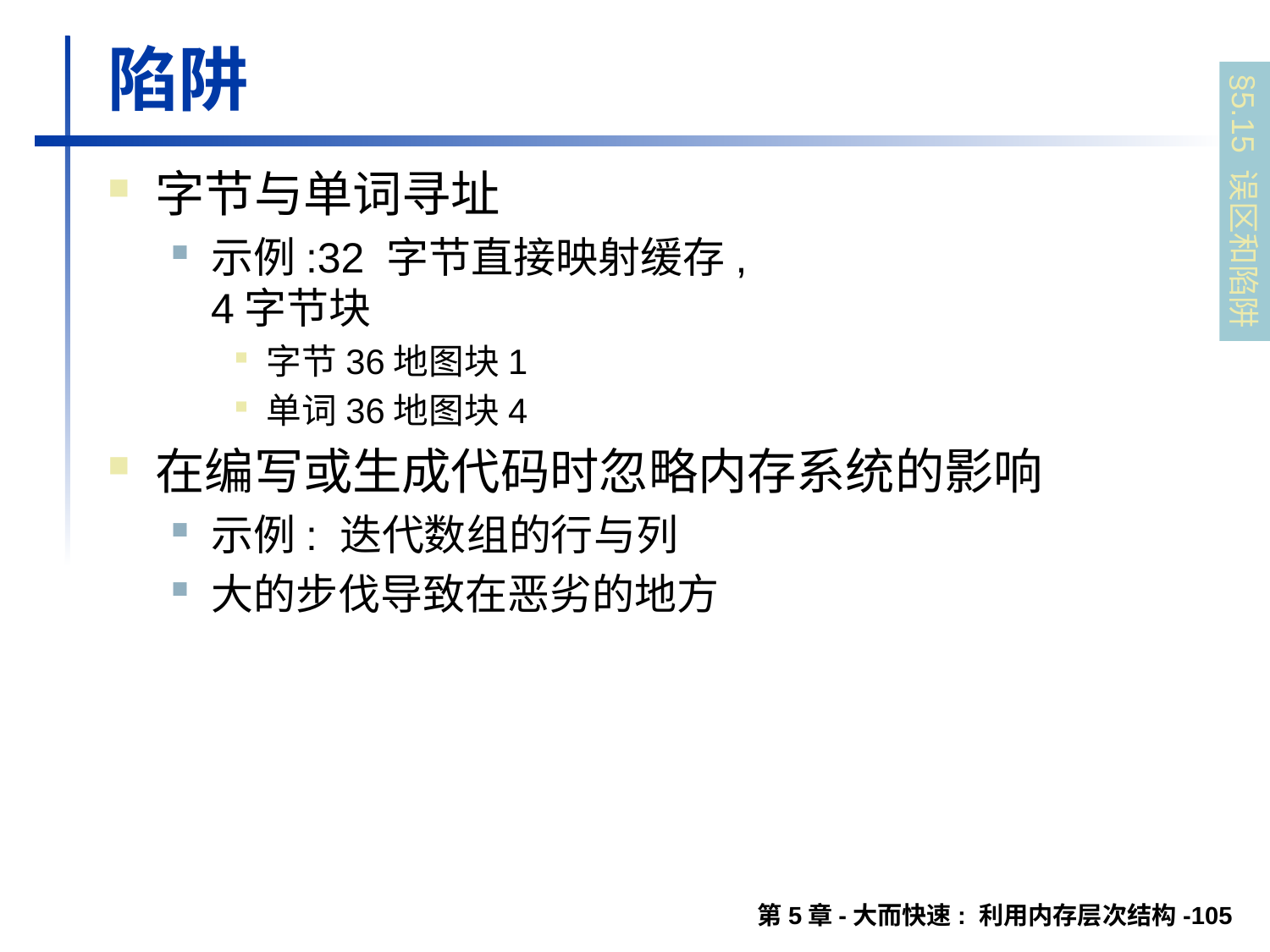

# 陷阱
字节与单词寻址
示例:32 字节直接映射缓存,
4字节块
字节36地图块1
单词36地图块4
在编写或生成代码时忽略内存系统的影响
示例: 迭代数组的行与列
大的步伐导致在恶劣的地方
§5.15 误区和陷阱
第5章-大而快速: 利用内存层次结构-105